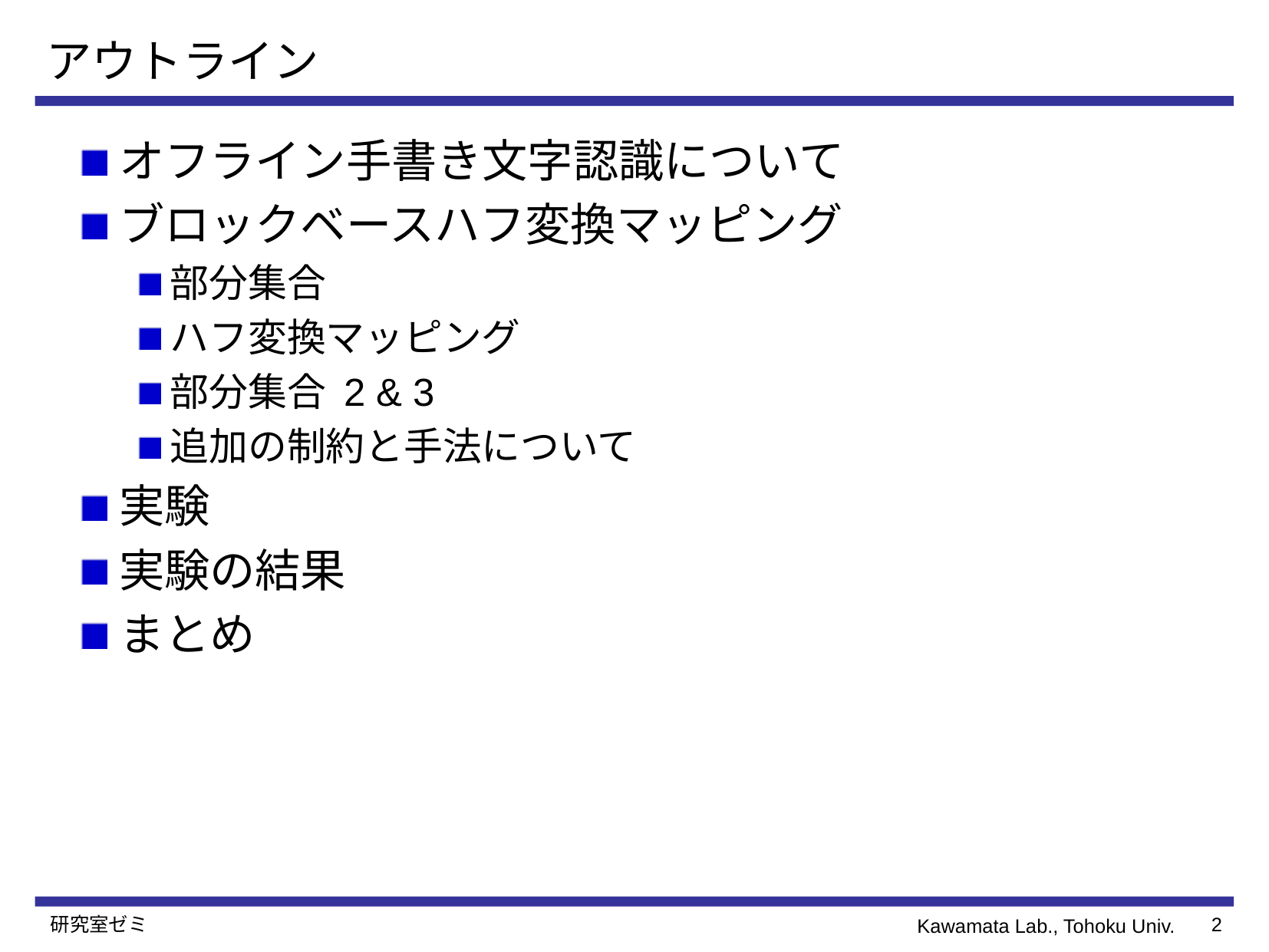

# アウトライン
オフライン手書き文字認識について
ブロックベースハフ変換マッピング
部分集合
ハフ変換マッピング
部分集合 2 & 3
追加の制約と手法について
実験
実験の結果
まとめ

研究室ゼミ
2